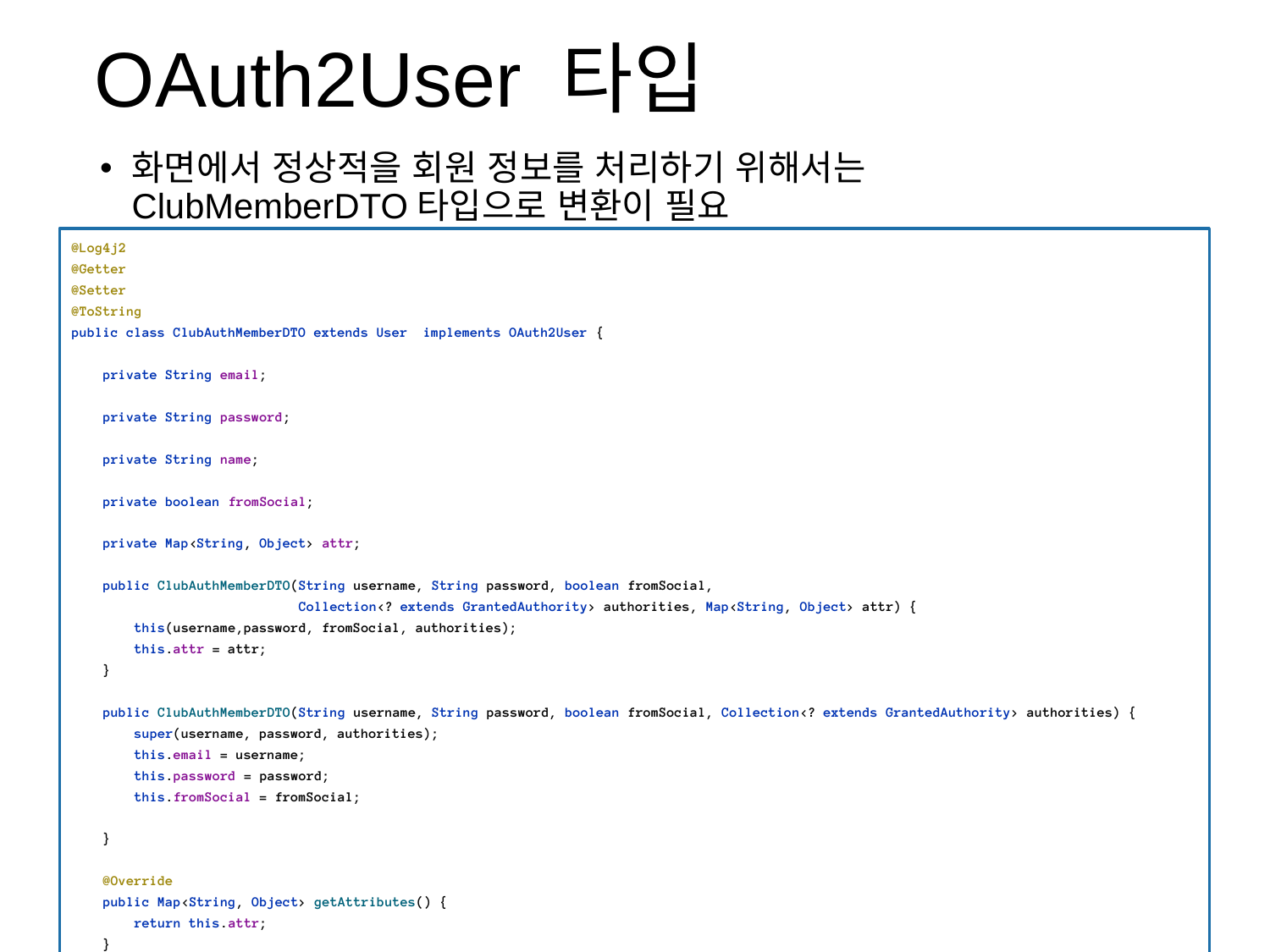

# OAuth2User 타입
화면에서 정상적을 회원 정보를 처리하기 위해서는  ClubMemberDTO타입으로 변환이 필요
@Log4j2
@Getter
@Setter
@ToString
public class ClubAuthMemberDTO extends User  implements OAuth2User {
    private String email;
    private String password;
    private String name;
    private boolean fromSocial;
    private Map<String, Object> attr;
    public ClubAuthMemberDTO(String username, String password, boolean fromSocial,
                             Collection<? extends GrantedAuthority> authorities, Map<String, Object> attr) {
        this(username,password, fromSocial, authorities);
        this.attr = attr;
    }
    public ClubAuthMemberDTO(String username, String password, boolean fromSocial, Collection<? extends GrantedAuthority> authorities) {
        super(username, password, authorities);
        this.email = username;
        this.password = password;
        this.fromSocial = fromSocial;
    }
    @Override
    public Map<String, Object> getAttributes() {
        return this.attr;
    }
}